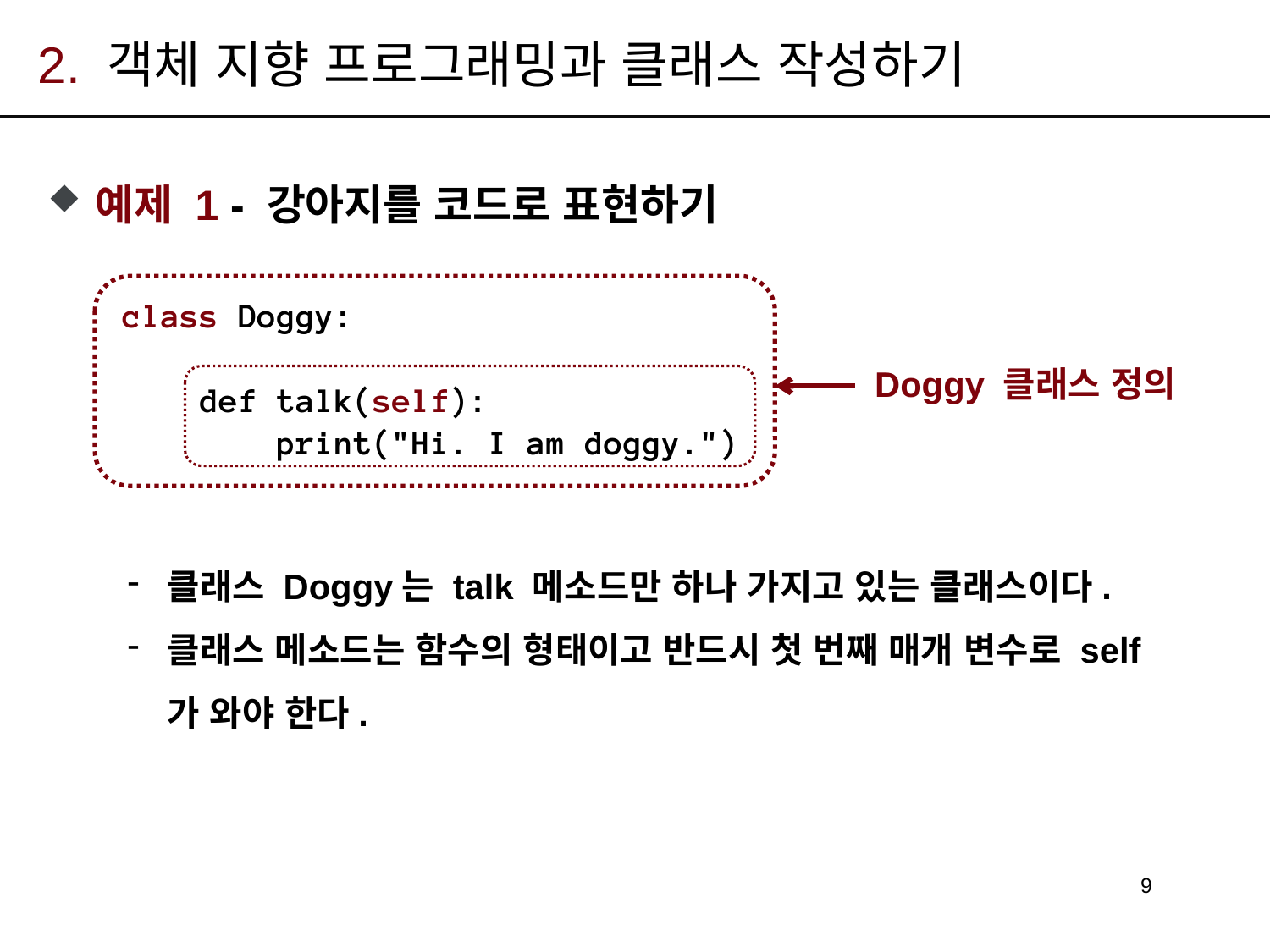

# 2. 객체 지향 프로그래밍과 클래스 작성하기
예제 1 - 강아지를 코드로 표현하기

class Doggy:

    def talk(self):
        print("Hi. I am doggy.")

Doggy 클래스 정의

클래스 Doggy는 talk 메소드만 하나 가지고 있는 클래스이다.
클래스 메소드는 함수의 형태이고 반드시 첫 번째 매개 변수로 self가 와야 한다.
9